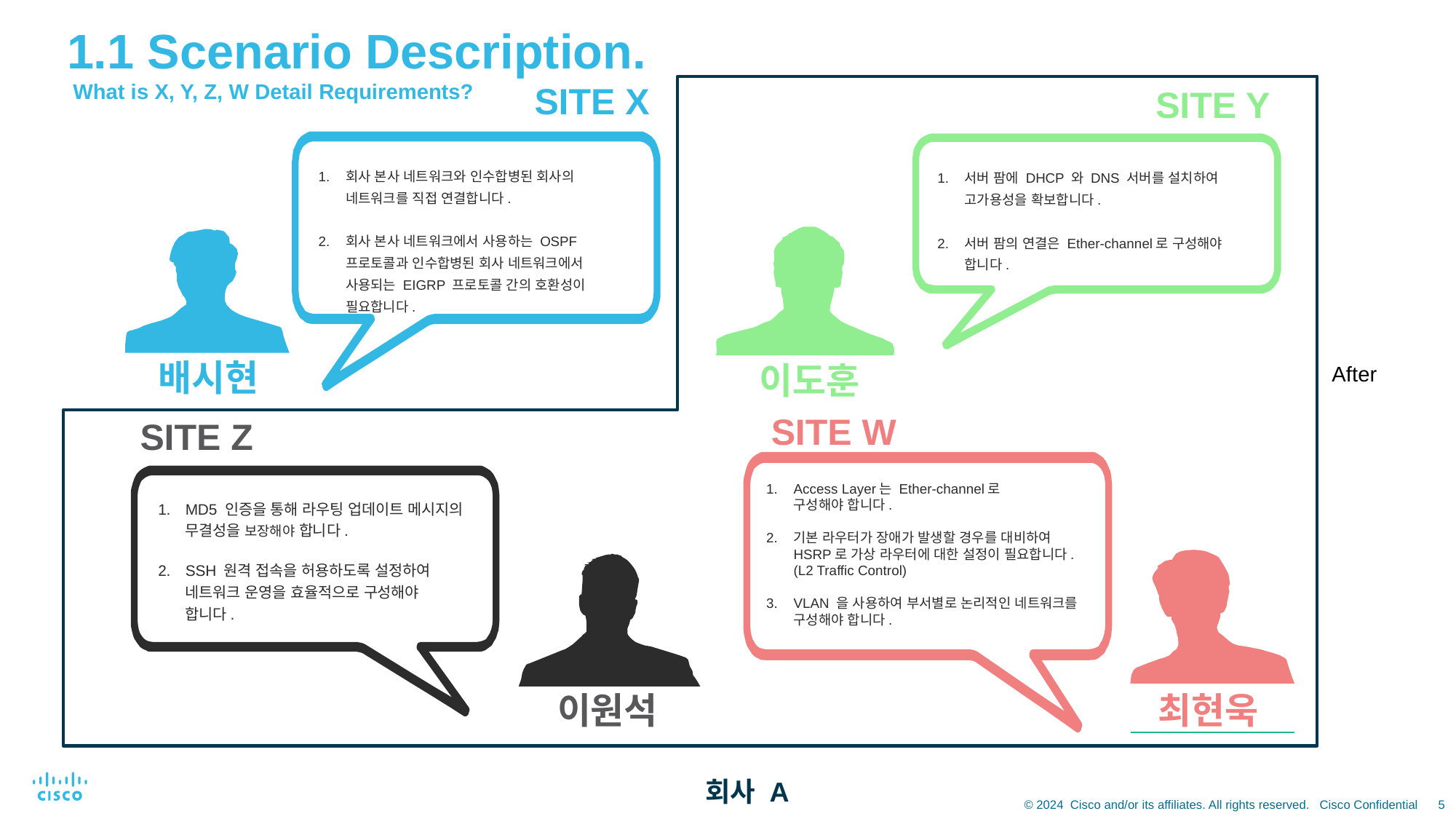

1.1 Scenario Description.
 What is X, Y, Z, W Detail Requirements?

SITE X

회사 본사 네트워크와 인수합병된 회사의 네트워크를 직접 연결합니다.
회사 본사 네트워크에서 사용하는 OSPF 프로토콜과 인수합병된 회사 네트워크에서 사용되는 EIGRP 프로토콜 간의 호환성이 필요합니다.

배시현
SITE Y

서버 팜에 DHCP 와 DNS 서버를 설치하여 고가용성을 확보합니다.

서버 팜의 연결은 Ether-channel로 구성해야 합니다.

이도훈

After
SITE W

Access Layer는 Ether-channel로
구성해야 합니다.
기본 라우터가 장애가 발생할 경우를 대비하여 HSRP로 가상 라우터에 대한 설정이 필요합니다. (L2 Traffic Control)
VLAN 을 사용하여 부서별로 논리적인 네트워크를 구성해야 합니다.

최현욱
SITE Z

MD5 인증을 통해 라우팅 업데이트 메시지의 무결성을 보장해야 합니다.
SSH 원격 접속을 허용하도록 설정하여 네트워크 운영을 효율적으로 구성해야 합니다.

이원석
회사 A